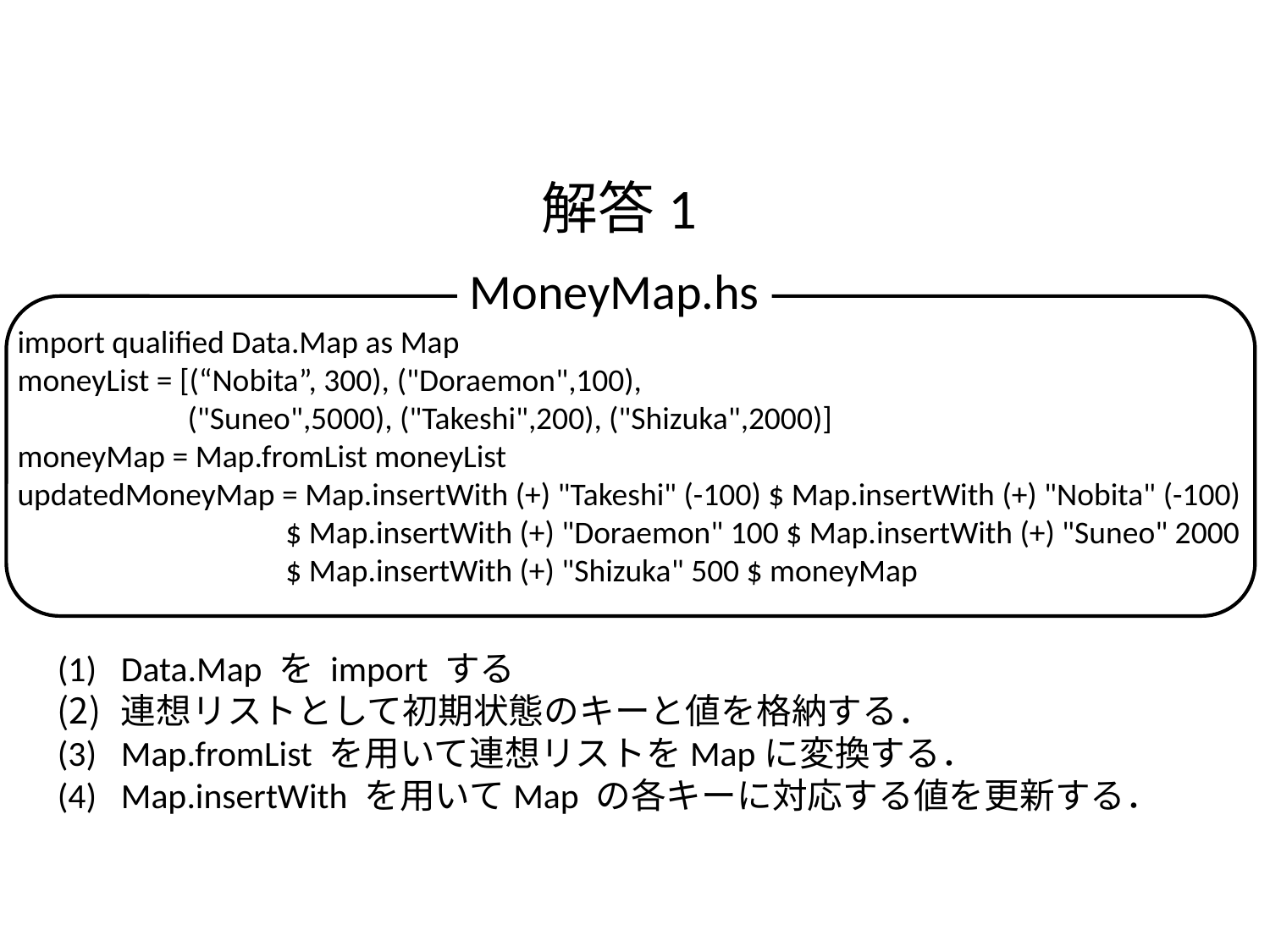

解答1
MoneyMap.hs

import qualified Data.Map as Map
moneyList = [(“Nobita”, 300), ("Doraemon",100),
	      ("Suneo",5000), ("Takeshi",200), ("Shizuka",2000)]
moneyMap = Map.fromList moneyList
updatedMoneyMap = Map.insertWith (+) "Takeshi" (-100) $ Map.insertWith (+) "Nobita" (-100) 		  $ Map.insertWith (+) "Doraemon" 100 $ Map.insertWith (+) "Suneo" 2000 		  $ Map.insertWith (+) "Shizuka" 500 $ moneyMap
Data.Map を import する
連想リストとして初期状態のキーと値を格納する．
Map.fromList を用いて連想リストをMapに変換する．
Map.insertWith を用いてMap の各キーに対応する値を更新する．